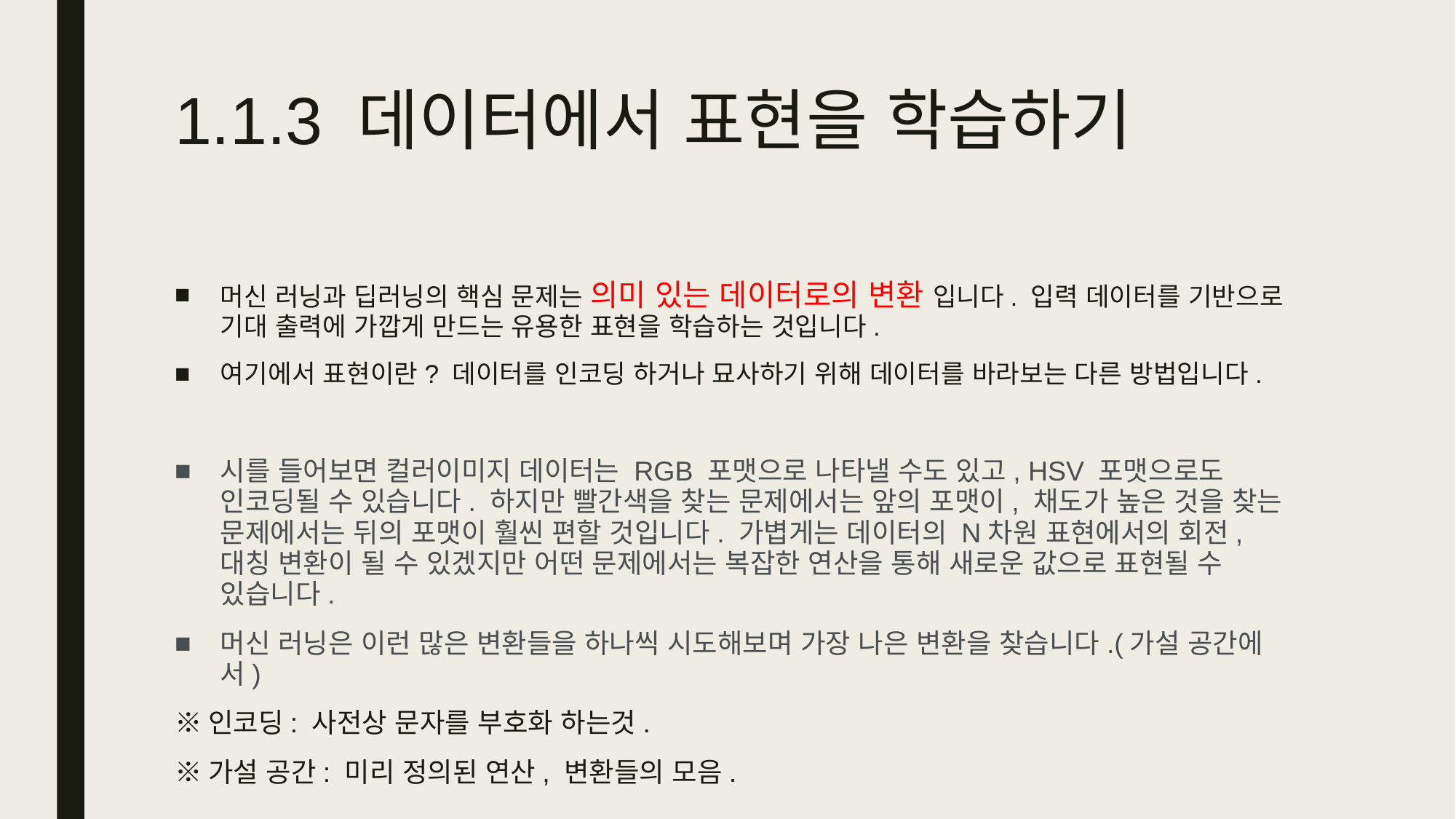

# 1.1.3 데이터에서 표현을 학습하기
머신 러닝과 딥러닝의 핵심 문제는 의미 있는 데이터로의 변환 입니다. 입력 데이터를 기반으로 기대 출력에 가깝게 만드는 유용한 표현을 학습하는 것입니다.
여기에서 표현이란? 데이터를 인코딩 하거나 묘사하기 위해 데이터를 바라보는 다른 방법입니다.

시를 들어보면 컬러이미지 데이터는 RGB 포맷으로 나타낼 수도 있고, HSV 포맷으로도 인코딩될 수 있습니다. 하지만 빨간색을 찾는 문제에서는 앞의 포맷이, 채도가 높은 것을 찾는 문제에서는 뒤의 포맷이 훨씬 편할 것입니다. 가볍게는 데이터의 N차원 표현에서의 회전, 대칭 변환이 될 수 있겠지만 어떤 문제에서는 복잡한 연산을 통해 새로운 값으로 표현될 수 있습니다.
머신 러닝은 이런 많은 변환들을 하나씩 시도해보며 가장 나은 변환을 찾습니다.(가설 공간에서)
※인코딩: 사전상 문자를 부호화 하는것.
※가설 공간: 미리 정의된 연산, 변환들의 모음.